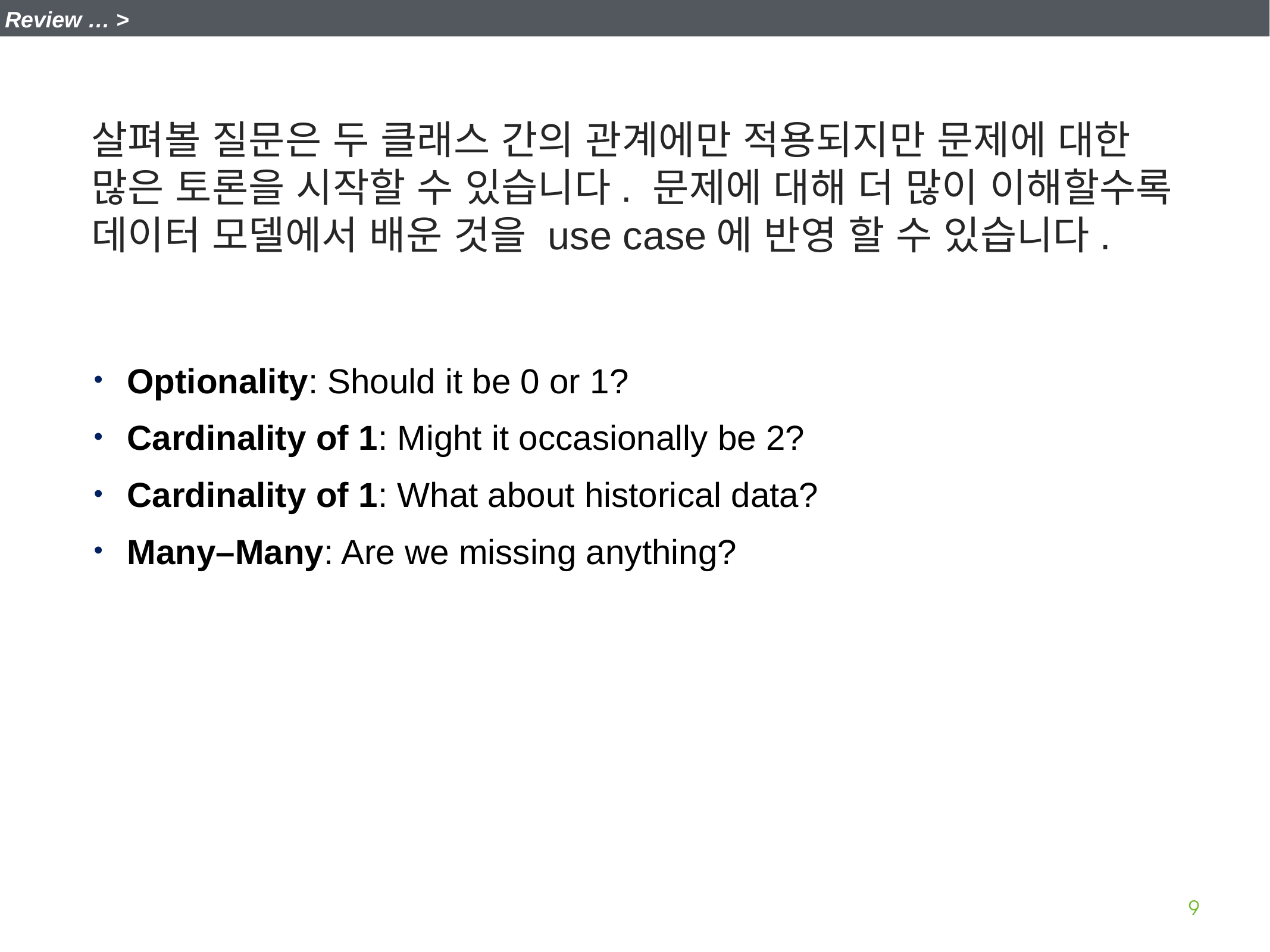

Review … >
살펴볼 질문은 두 클래스 간의 관계에만 적용되지만 문제에 대한 많은 토론을 시작할 수 있습니다. 문제에 대해 더 많이 이해할수록 데이터 모델에서 배운 것을 use case에 반영 할 수 있습니다.
Optionality: Should it be 0 or 1?
Cardinality of 1: Might it occasionally be 2?
Cardinality of 1: What about historical data?
Many–Many: Are we missing anything?
9